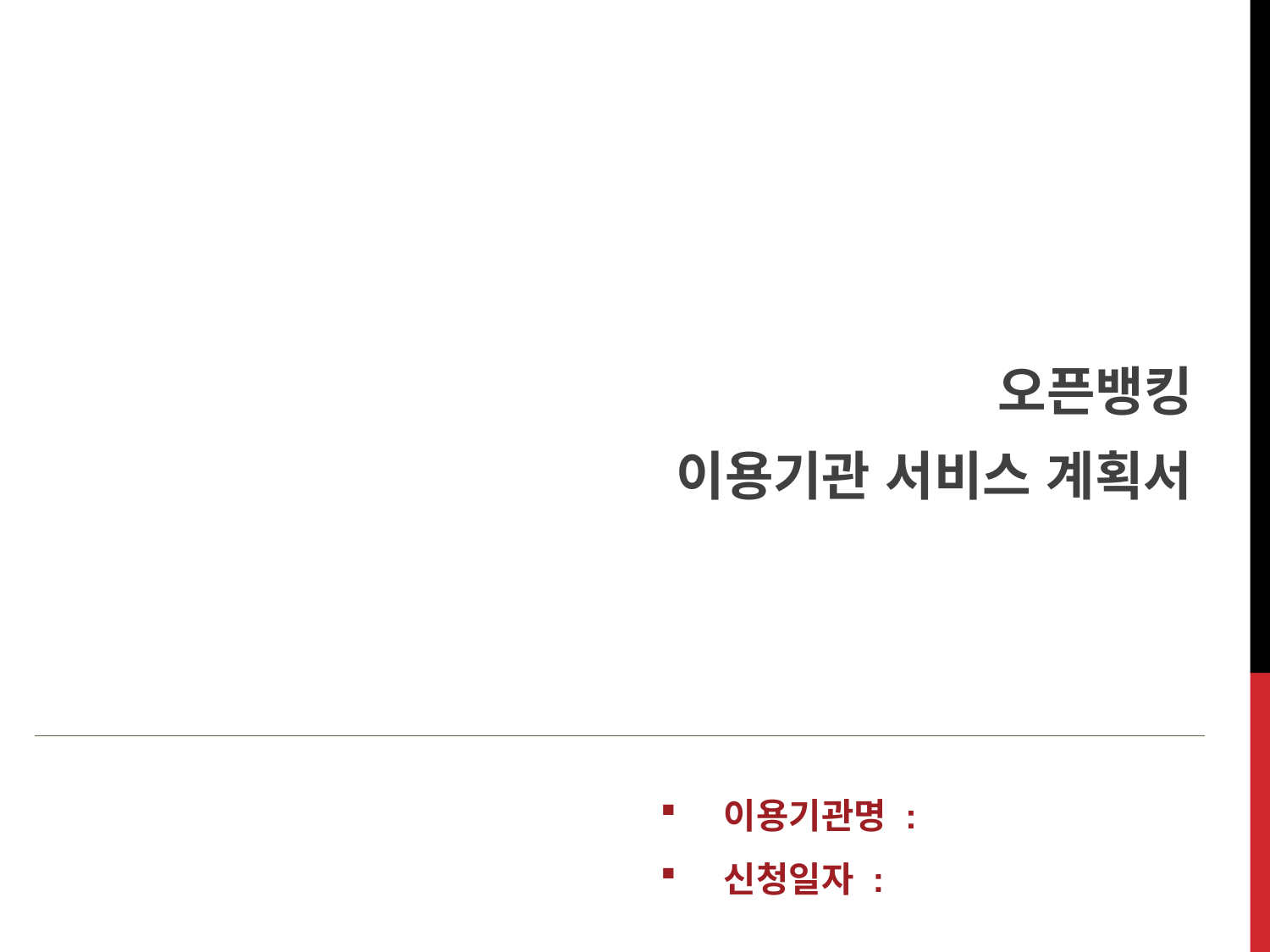

오픈뱅킹

이용기관 서비스 계획서
이용기관명 :
신청일자 :